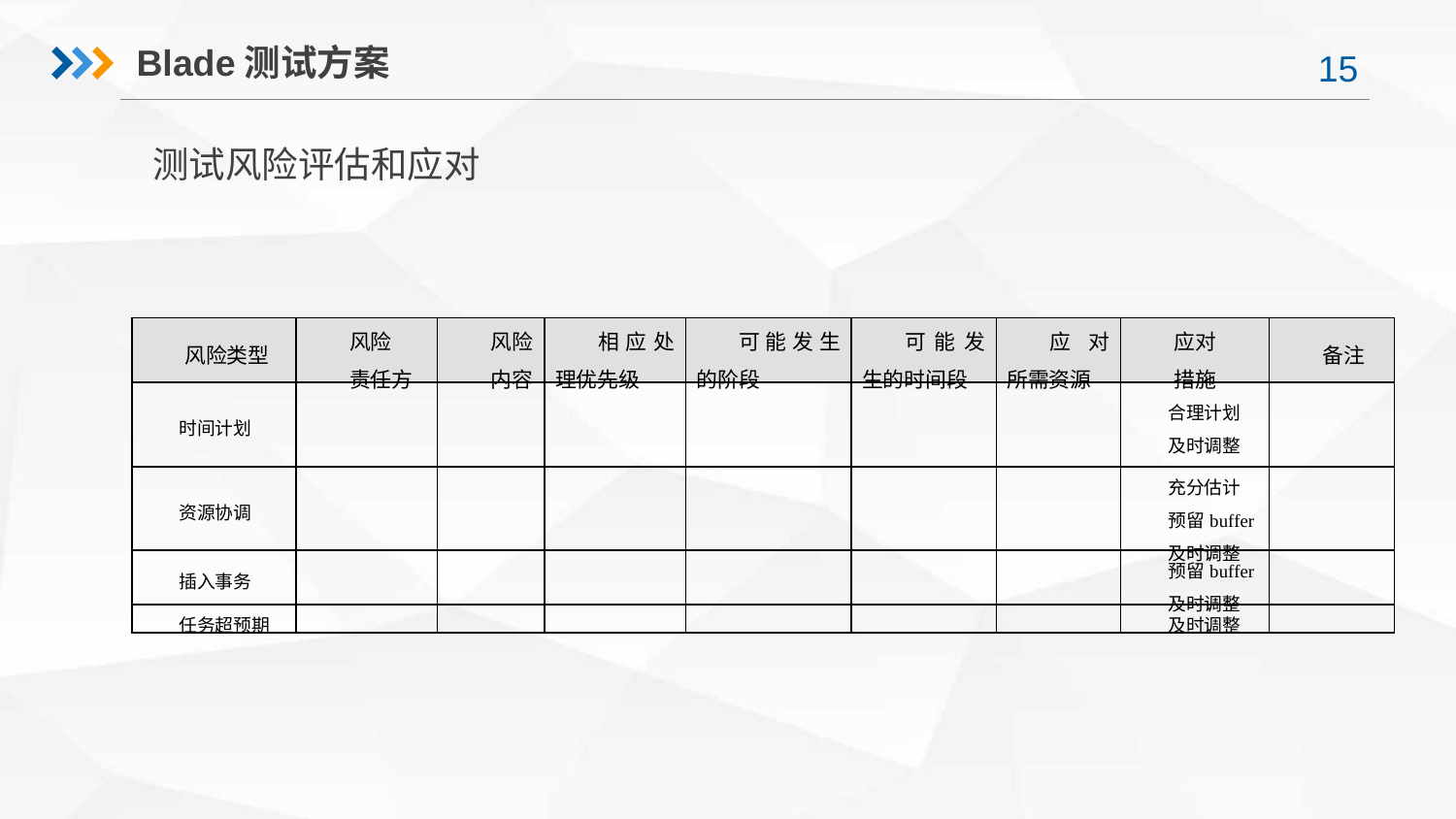

Blade测试方案
测试风险评估和应对
| 风险类型 | 风险 责任方 | 风险 内容 | 相应处理优先级 | 可能发生的阶段 | 可能发生的时间段 | 应对所需资源 | 应对 措施 | 备注 |
| --- | --- | --- | --- | --- | --- | --- | --- | --- |
| 时间计划 |  |  |  |  |  |  | 合理计划 及时调整 |  |
| 资源协调 |  |  |  |  |  |  | 充分估计 预留buffer 及时调整 |  |
| 插入事务 |  |  |  |  |  |  | 预留buffer 及时调整 |  |
| 任务超预期 |  |  |  |  |  |  | 及时调整 |  |